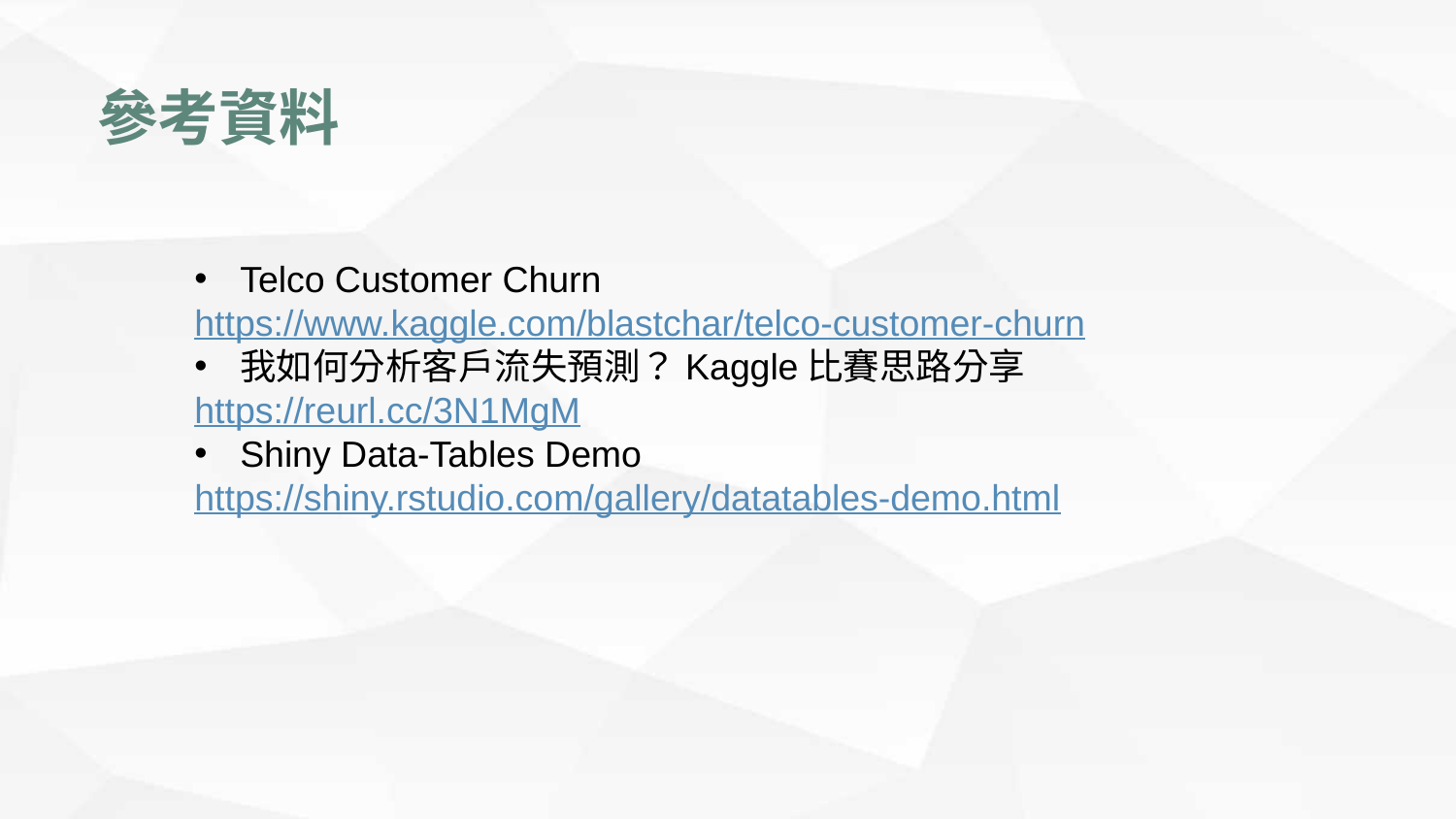

參考資料
Telco Customer Churn
https://www.kaggle.com/blastchar/telco-customer-churn
我如何分析客戶流失預測？Kaggle比賽思路分享
https://reurl.cc/3N1MgM
Shiny Data-Tables Demo
https://shiny.rstudio.com/gallery/datatables-demo.html